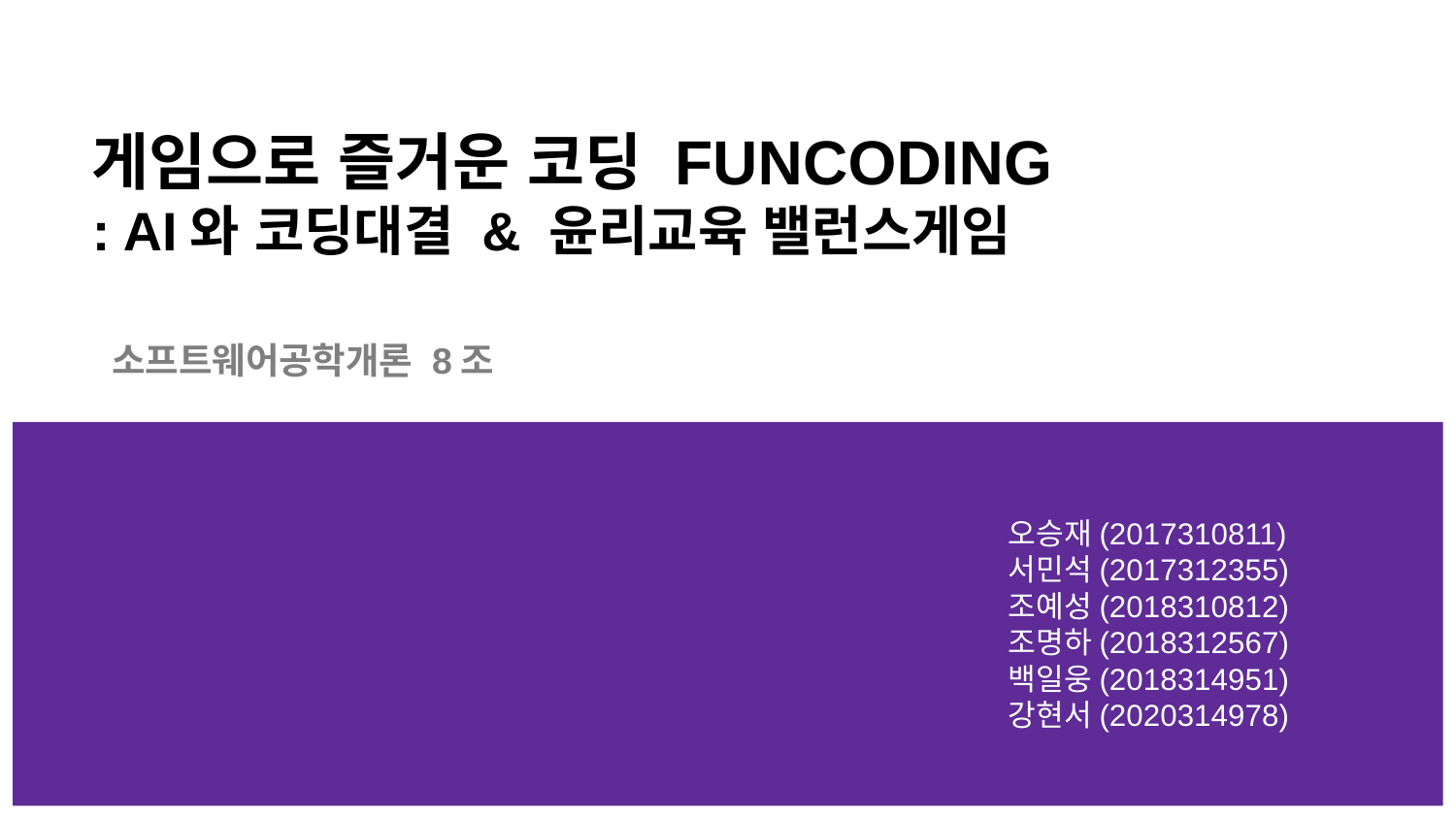

# 게임으로 즐거운 코딩 FUNCODING
: AI와 코딩대결 & 윤리교육 밸런스게임
소프트웨어공학개론 8조
오승재(2017310811)
서민석(2017312355)
조예성(2018310812)
조명하(2018312567)
백일웅(2018314951)
강현서(2020314978)